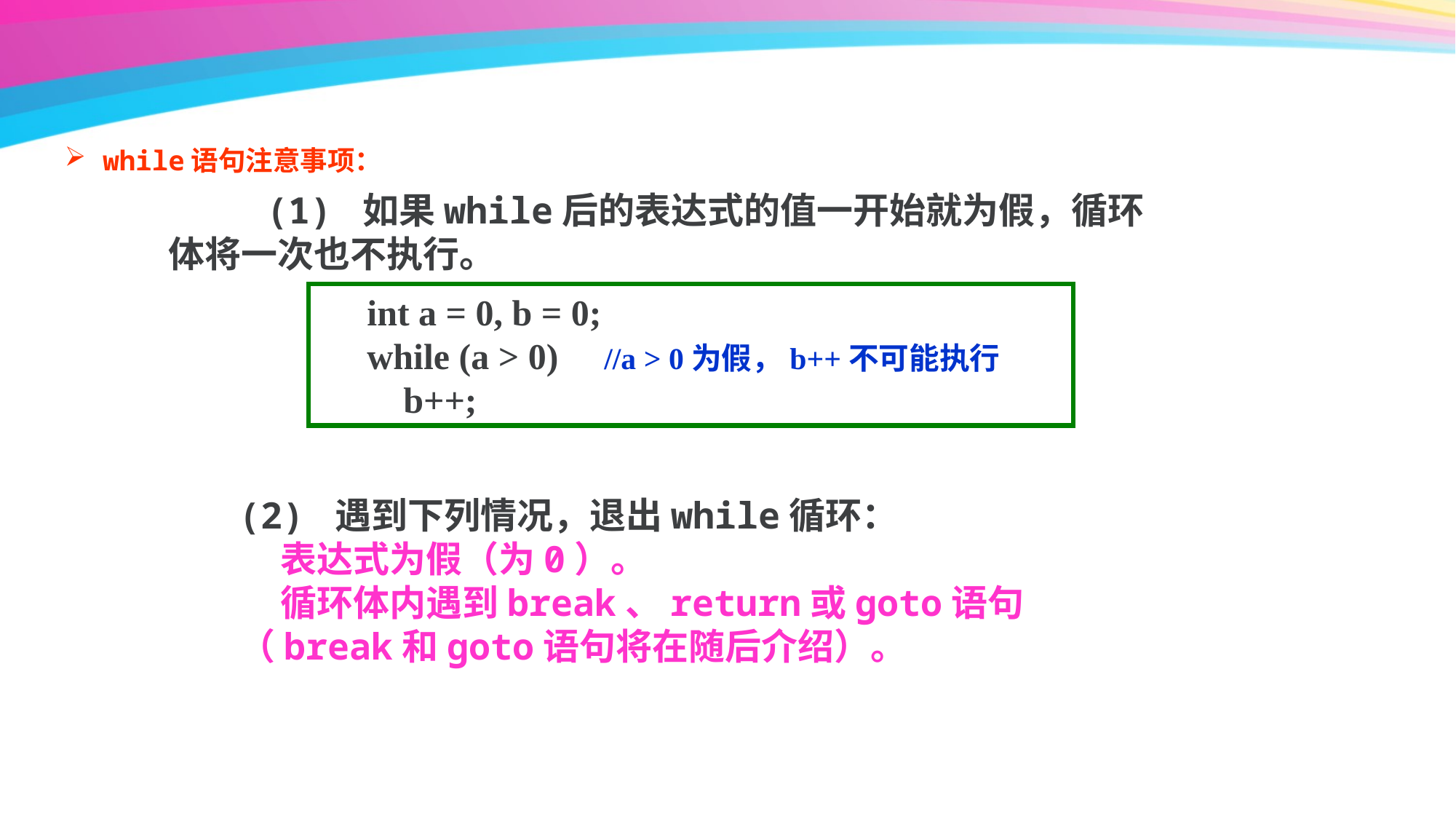

while语句注意事项：
       (1) 如果while后的表达式的值一开始就为假，循环体将一次也不执行。
int a = 0, b = 0;
while (a > 0)     //a > 0为假，b++不可能执行
    b++;
(2) 遇到下列情况，退出while循环：
    表达式为假（为0）。
    循环体内遇到break、return或goto语句（break和goto语句将在随后介绍）。